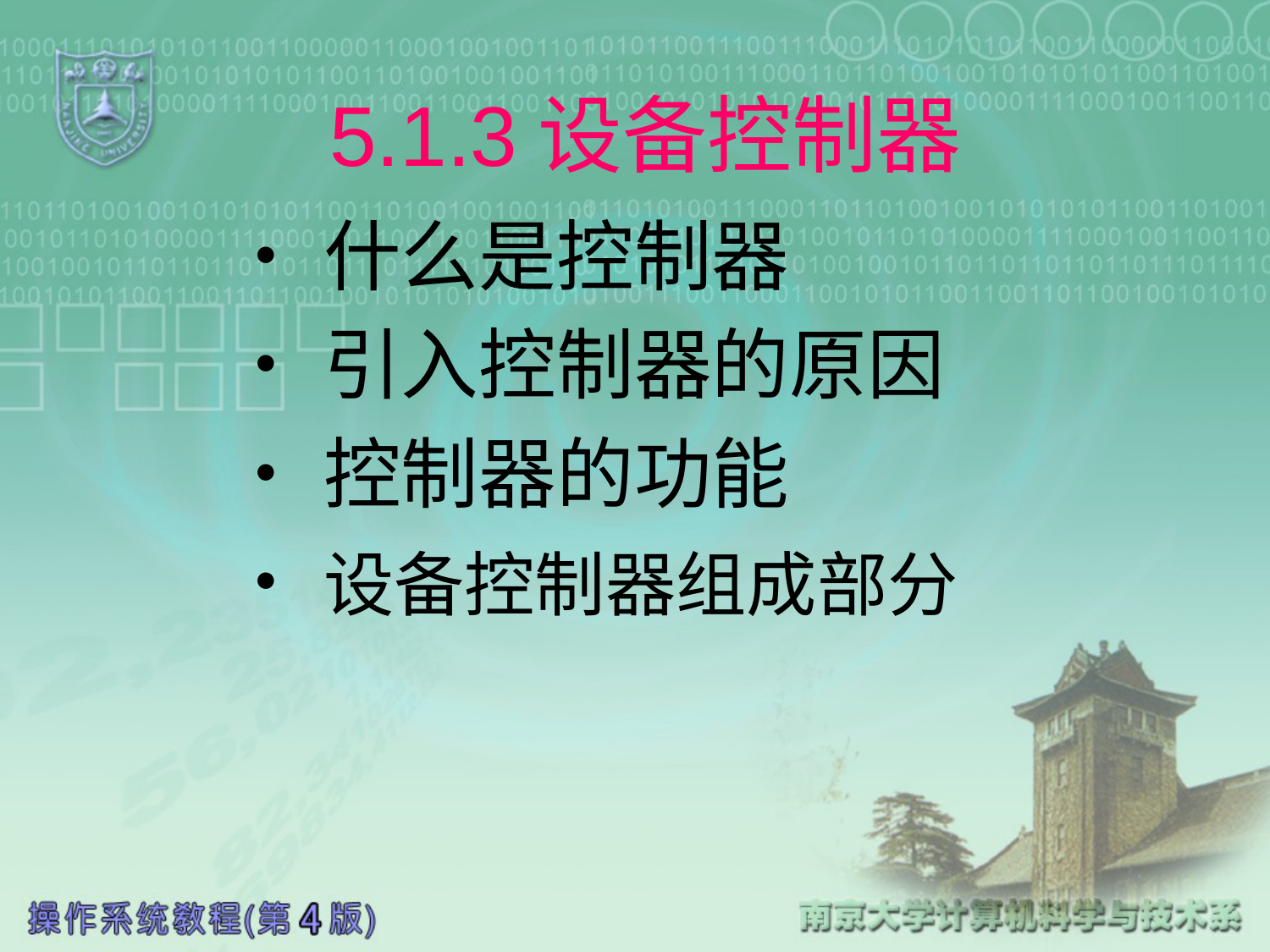

# 5.1.3设备控制器
  •什么是控制器
  •引入控制器的原因
  •控制器的功能
  •设备控制器组成部分